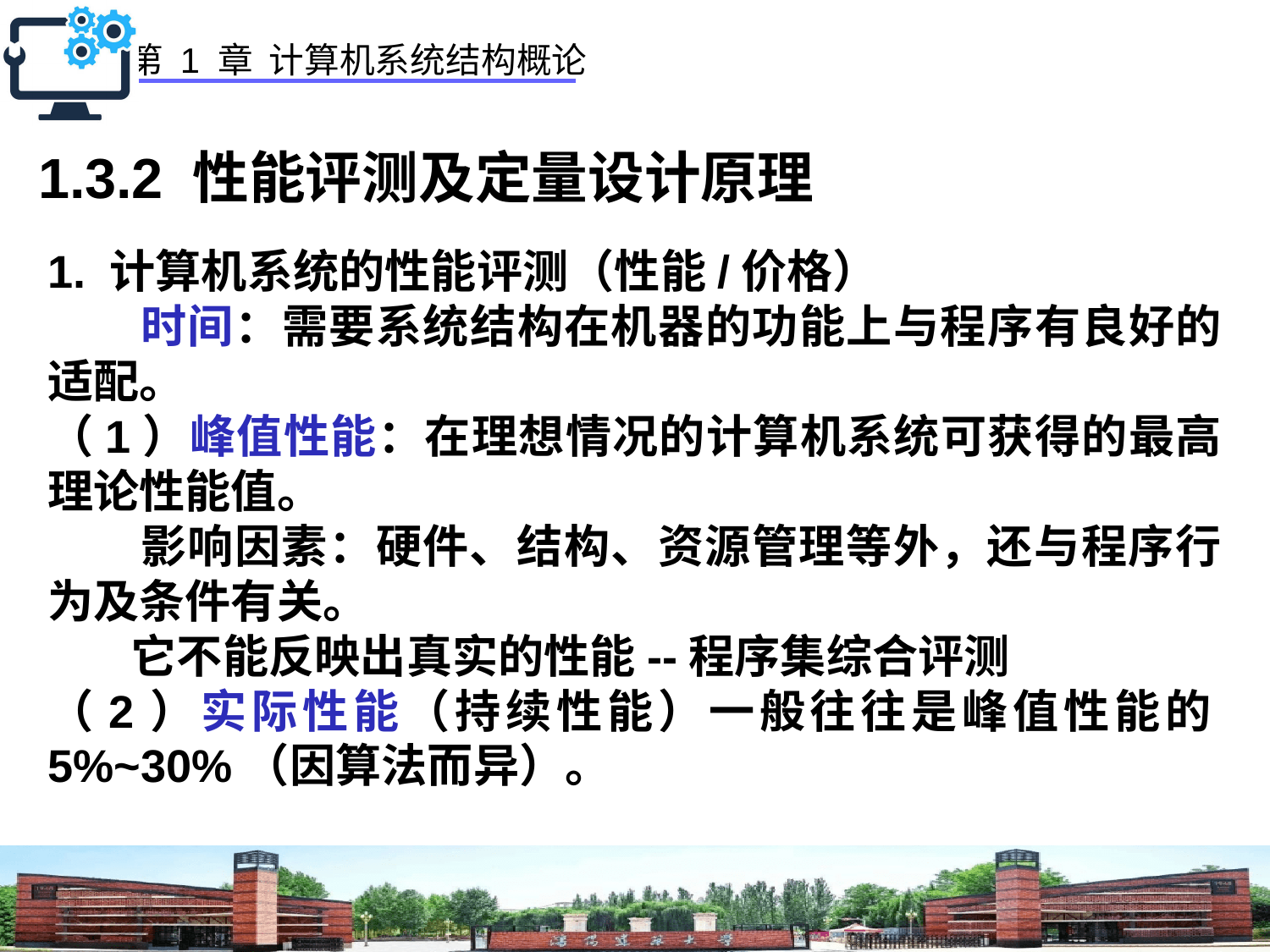

1.3.2 性能评测及定量设计原理
1. 计算机系统的性能评测（性能/价格）
       时间：需要系统结构在机器的功能上与程序有良好的适配。
（1）峰值性能：在理想情况的计算机系统可获得的最高理论性能值。
       影响因素：硬件、结构、资源管理等外，还与程序行为及条件有关。
       它不能反映出真实的性能--程序集综合评测
（2）实际性能（持续性能）一般往往是峰值性能的5%~30%（因算法而异）。